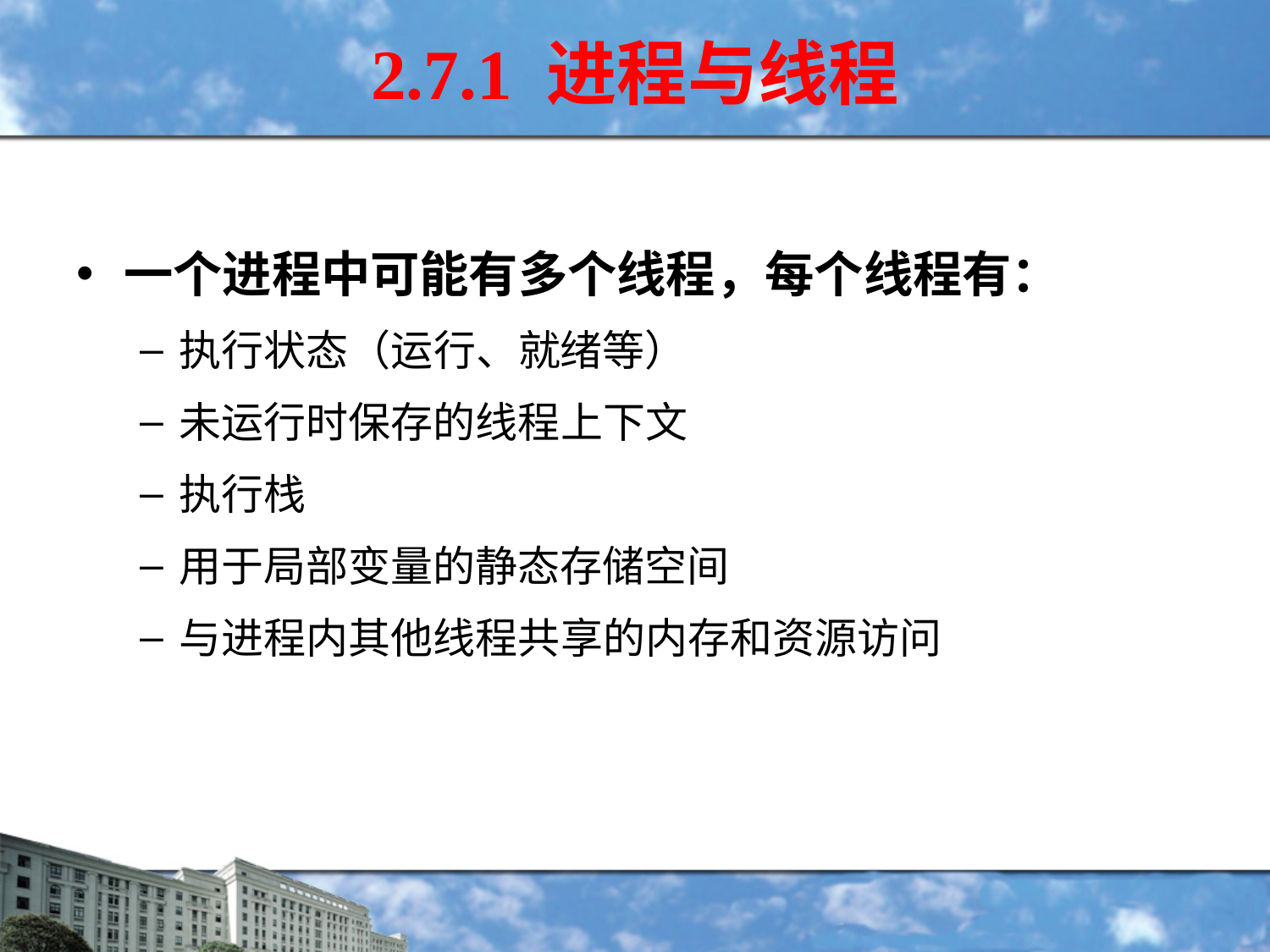

# 2.7.1 进程与线程
一个进程中可能有多个线程，每个线程有：
执行状态（运行、就绪等）
未运行时保存的线程上下文
执行栈
用于局部变量的静态存储空间
与进程内其他线程共享的内存和资源访问